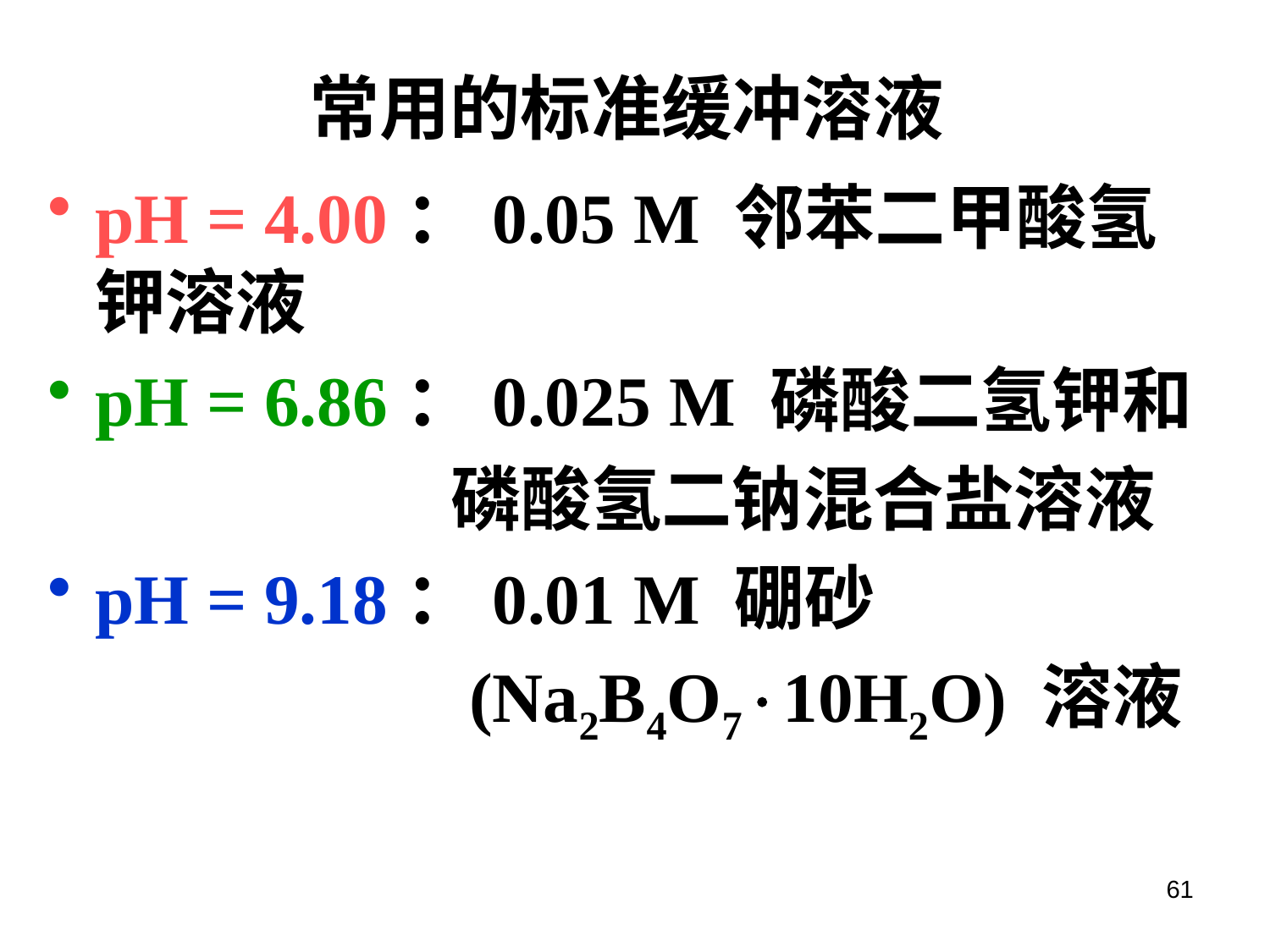

# 常用的标准缓冲溶液
pH = 4.00：0.05 M 邻苯二甲酸氢钾溶液
pH = 6.86：0.025 M 磷酸二氢钾和
                        磷酸氢二钠混合盐溶液
pH = 9.18：0.01 M 硼砂
                        (Na2B4O7⋅10H2O) 溶液
61